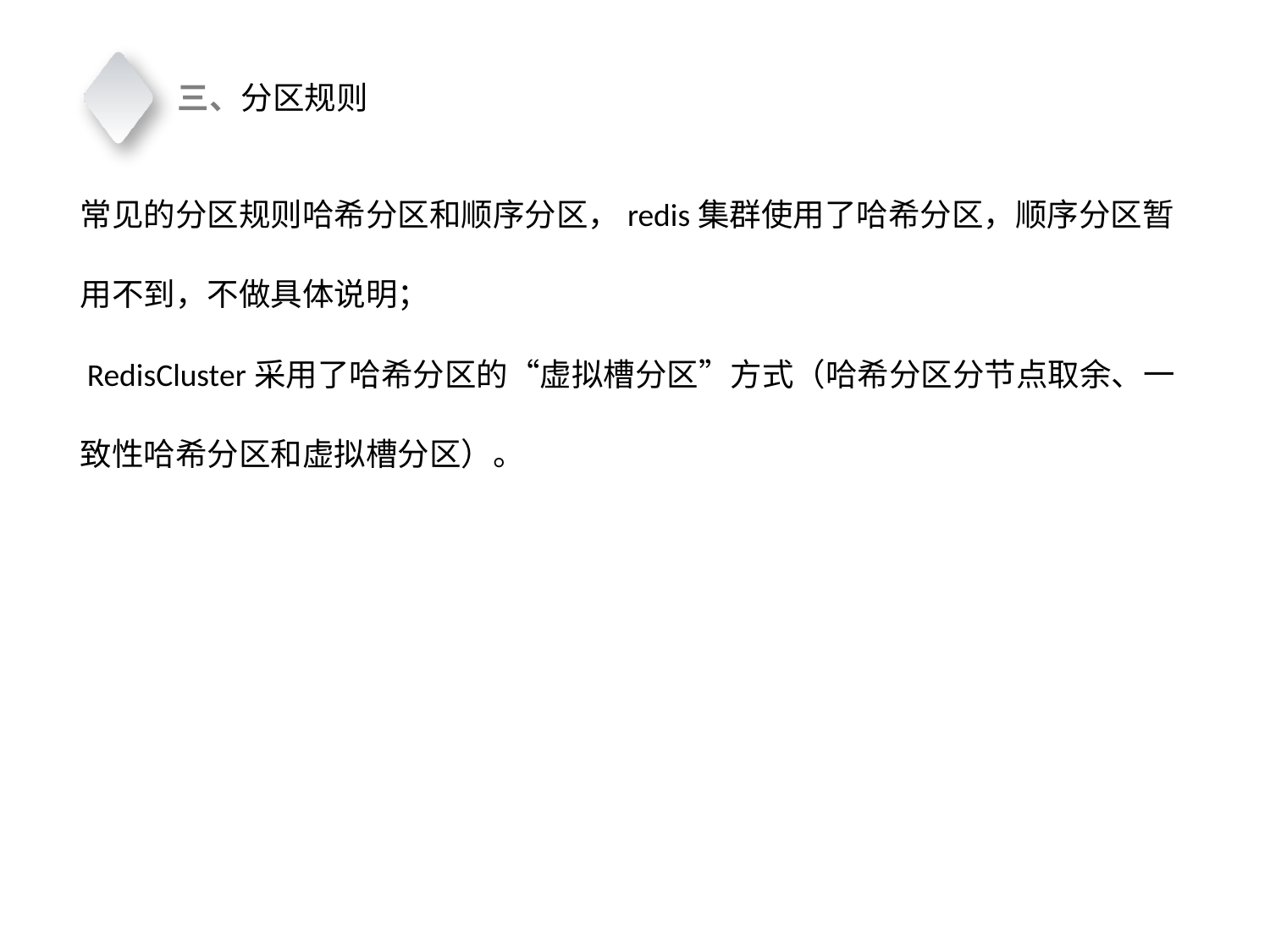

三、分区规则
常见的分区规则哈希分区和顺序分区，redis集群使用了哈希分区，顺序分区暂用不到，不做具体说明；
 RedisCluster采用了哈希分区的“虚拟槽分区”方式（哈希分区分节点取余、一致性哈希分区和虚拟槽分区）。